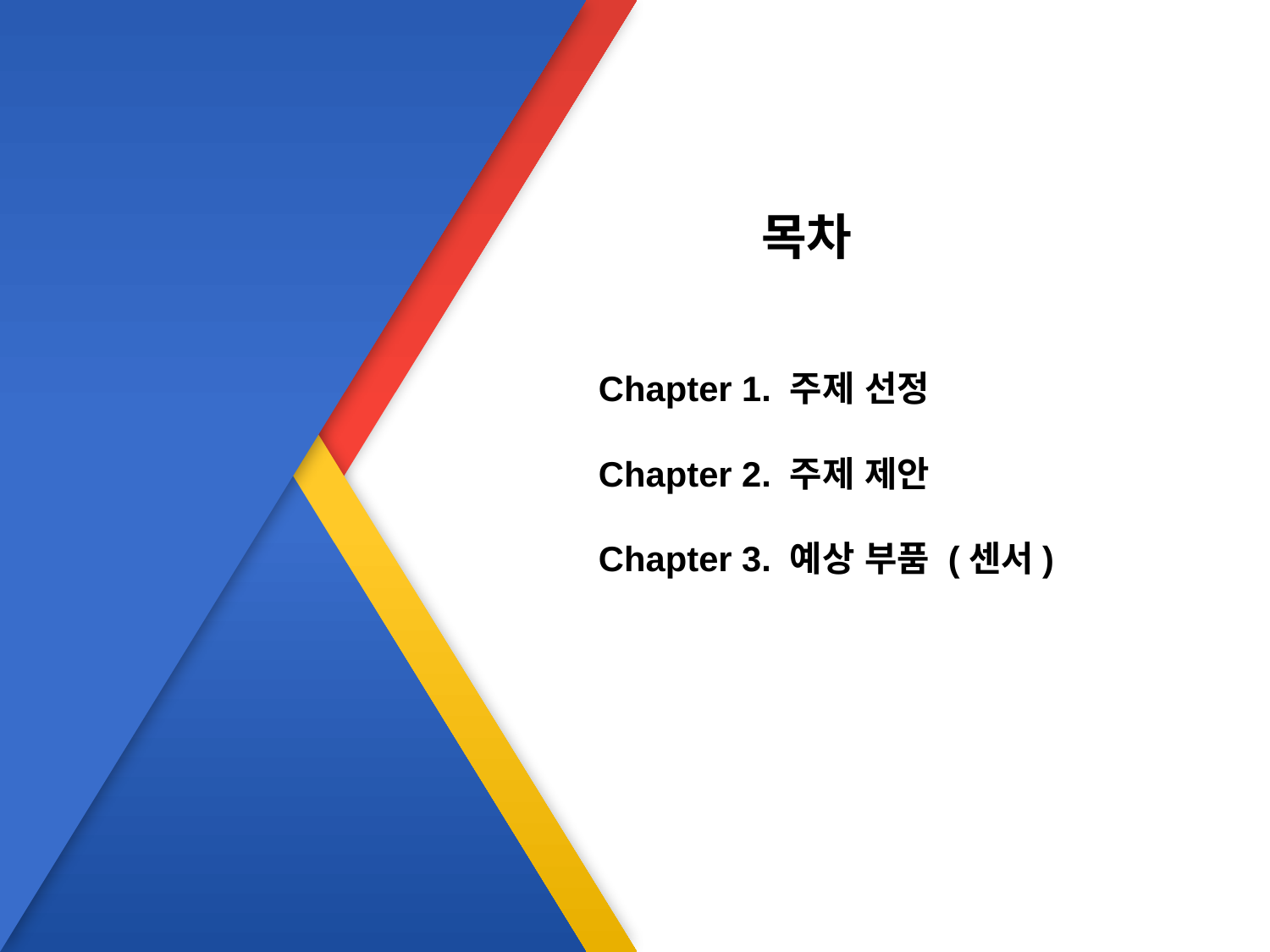

목차

Chapter 1. 주제 선정

Chapter 2. 주제 제안

Chapter 3. 예상 부품 (센서)